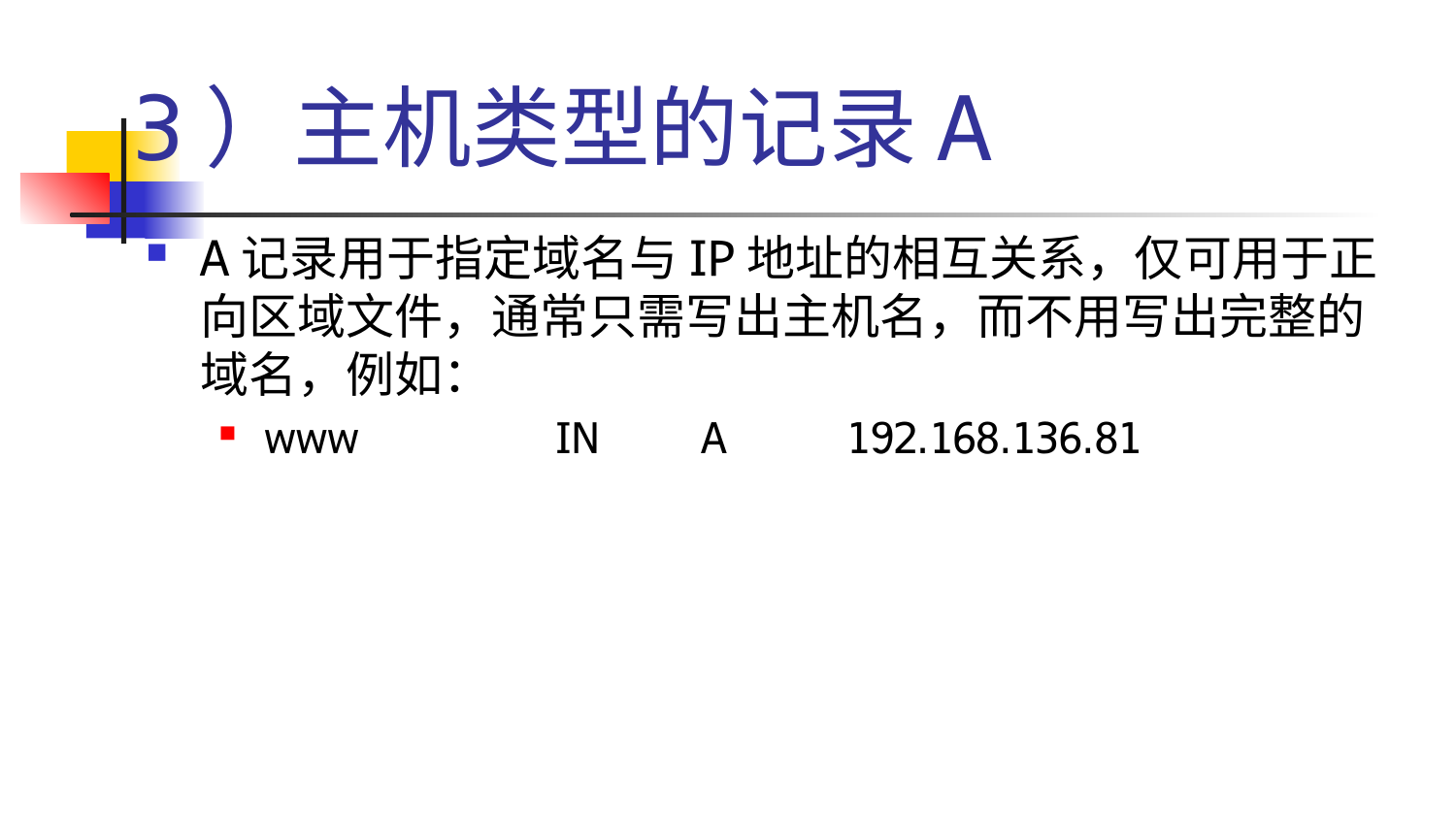

# 3）主机类型的记录A
A记录用于指定域名与IP地址的相互关系，仅可用于正向区域文件，通常只需写出主机名，而不用写出完整的域名，例如：
www		IN	A	192.168.136.81